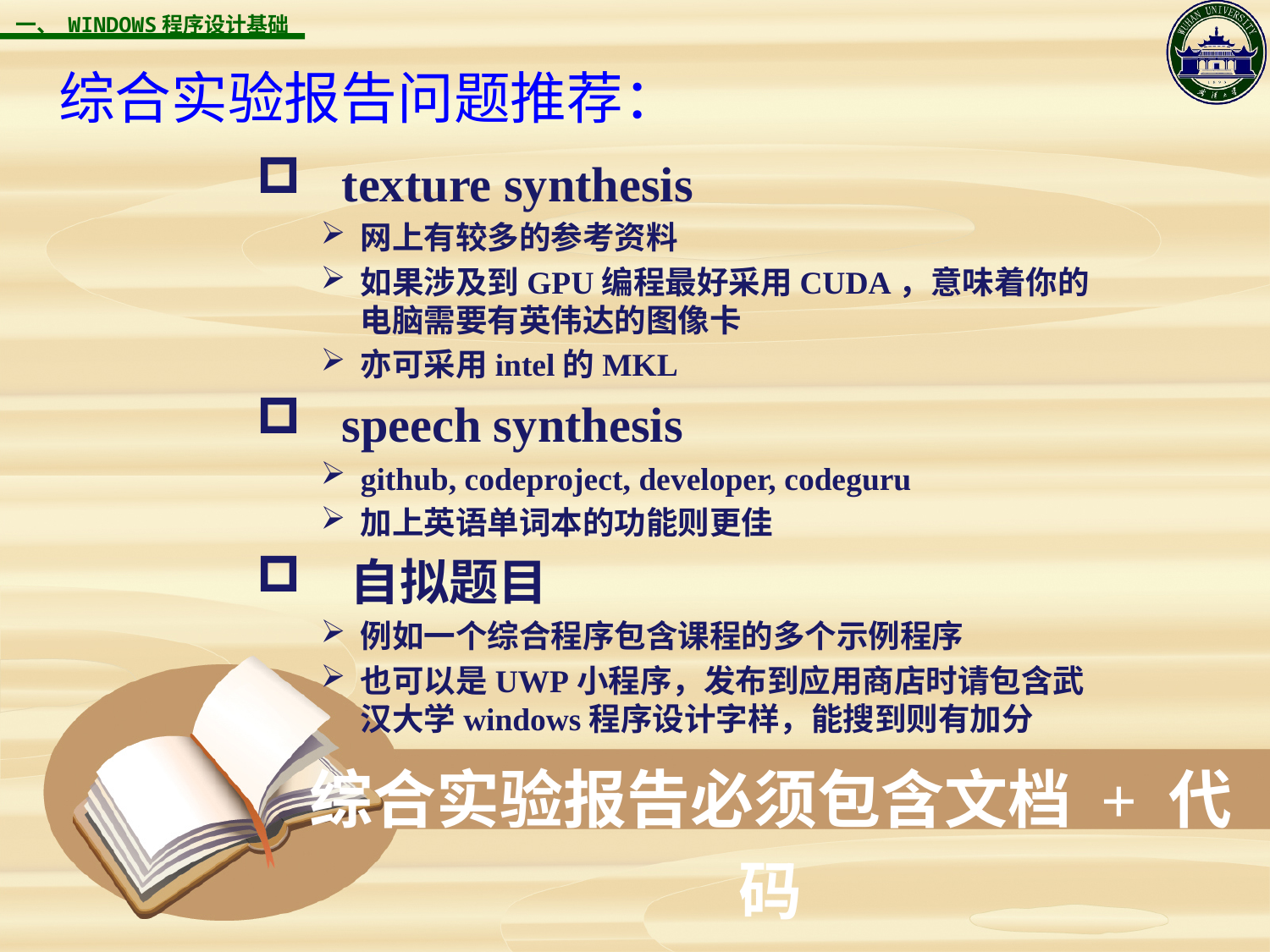

综合实验报告问题推荐：
   texture synthesis
网上有较多的参考资料
如果涉及到GPU编程最好采用CUDA，意味着你的电脑需要有英伟达的图像卡
亦可采用intel的MKL
   speech synthesis
github, codeproject, developer, codeguru
加上英语单词本的功能则更佳
   自拟题目
例如一个综合程序包含课程的多个示例程序
也可以是UWP小程序，发布到应用商店时请包含武汉大学windows程序设计字样，能搜到则有加分
综合实验报告必须包含文档 + 代码
上传到 github, 英语文档有加分